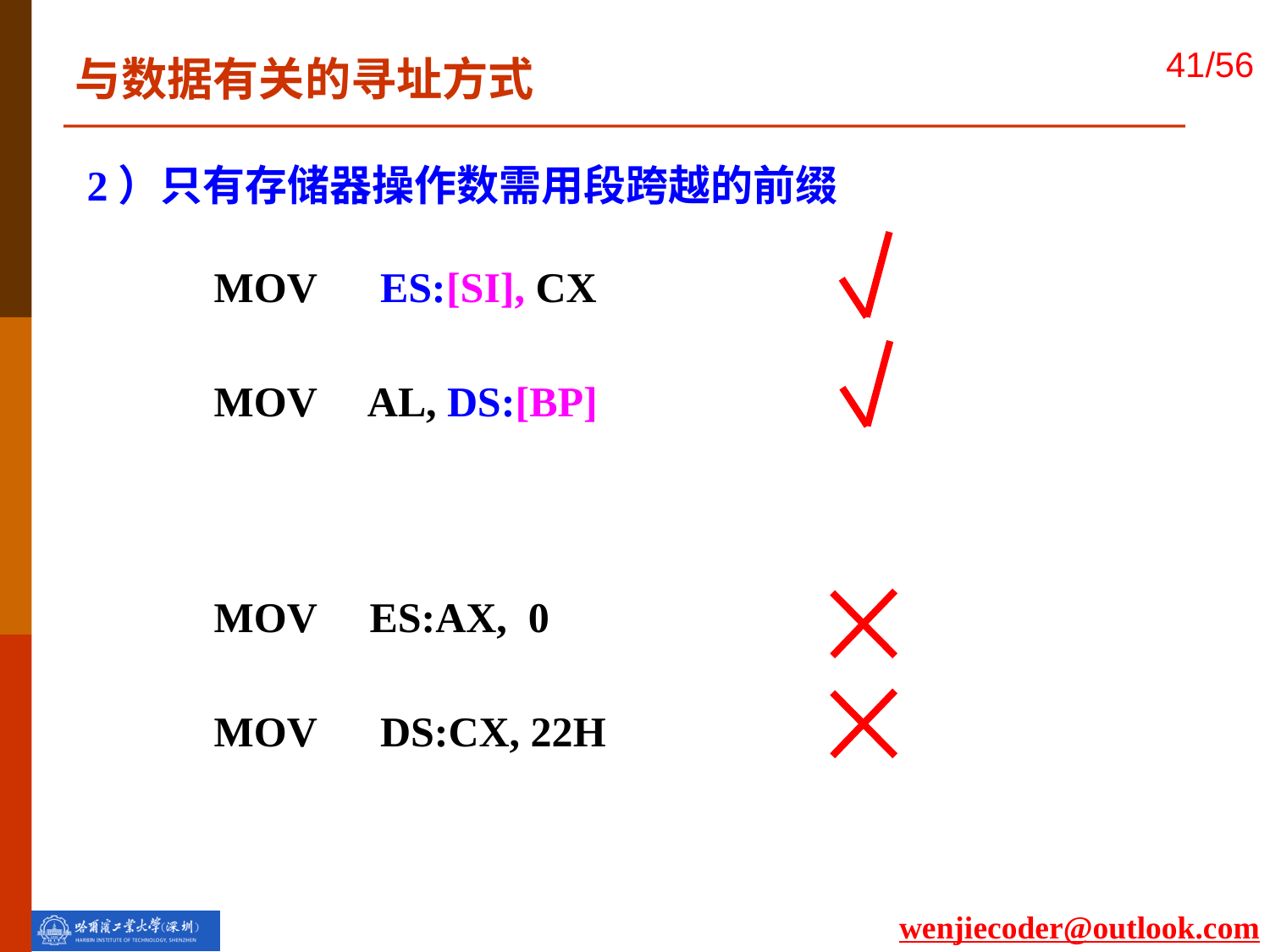

与数据有关的寻址方式
2）只有存储器操作数需用段跨越的前缀

MOV      ES:[SI], CX
MOV     AL, DS:[BP]

MOV     ES:AX,  0
	MOV      DS:CX, 22H